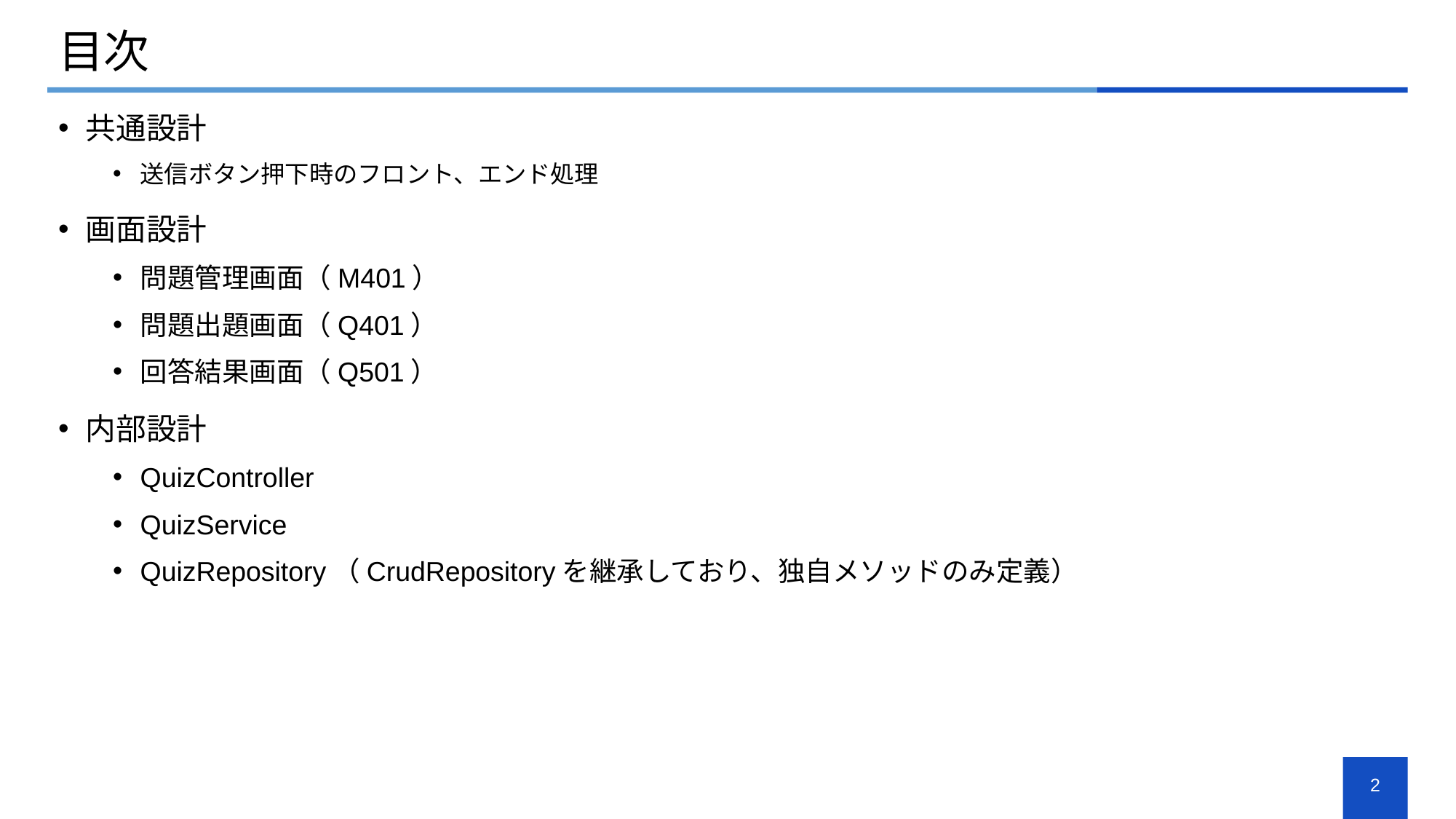

# 目次
共通設計
送信ボタン押下時のフロント、エンド処理
画面設計
問題管理画面（M401）
問題出題画面（Q401）
回答結果画面（Q501）
内部設計
QuizController
QuizService
QuizRepository（CrudRepositoryを継承しており、独自メソッドのみ定義）
2